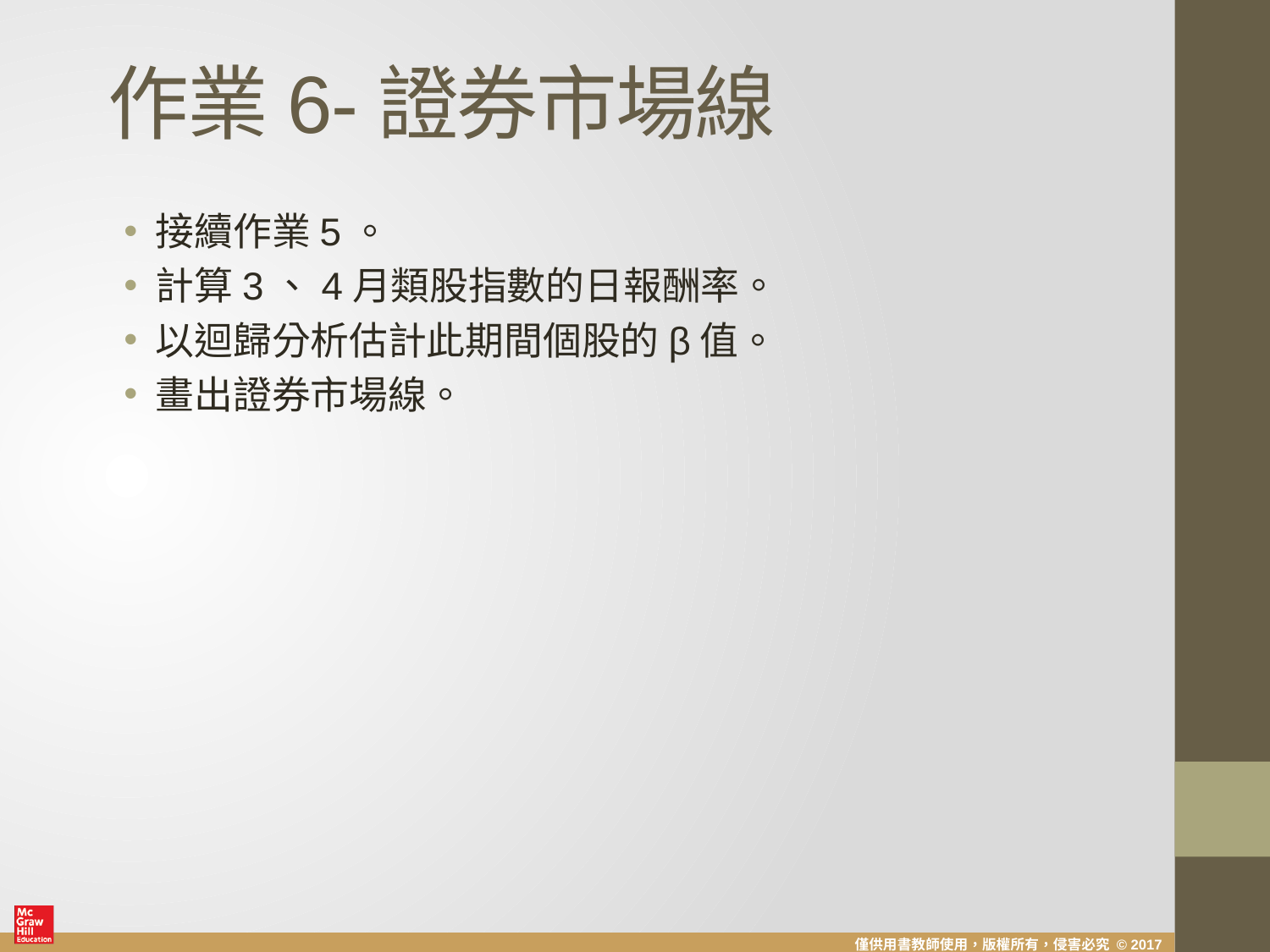

# 作業6-證券市場線
接續作業5。
計算3、4月類股指數的日報酬率。
以迴歸分析估計此期間個股的β值。
畫出證券市場線。